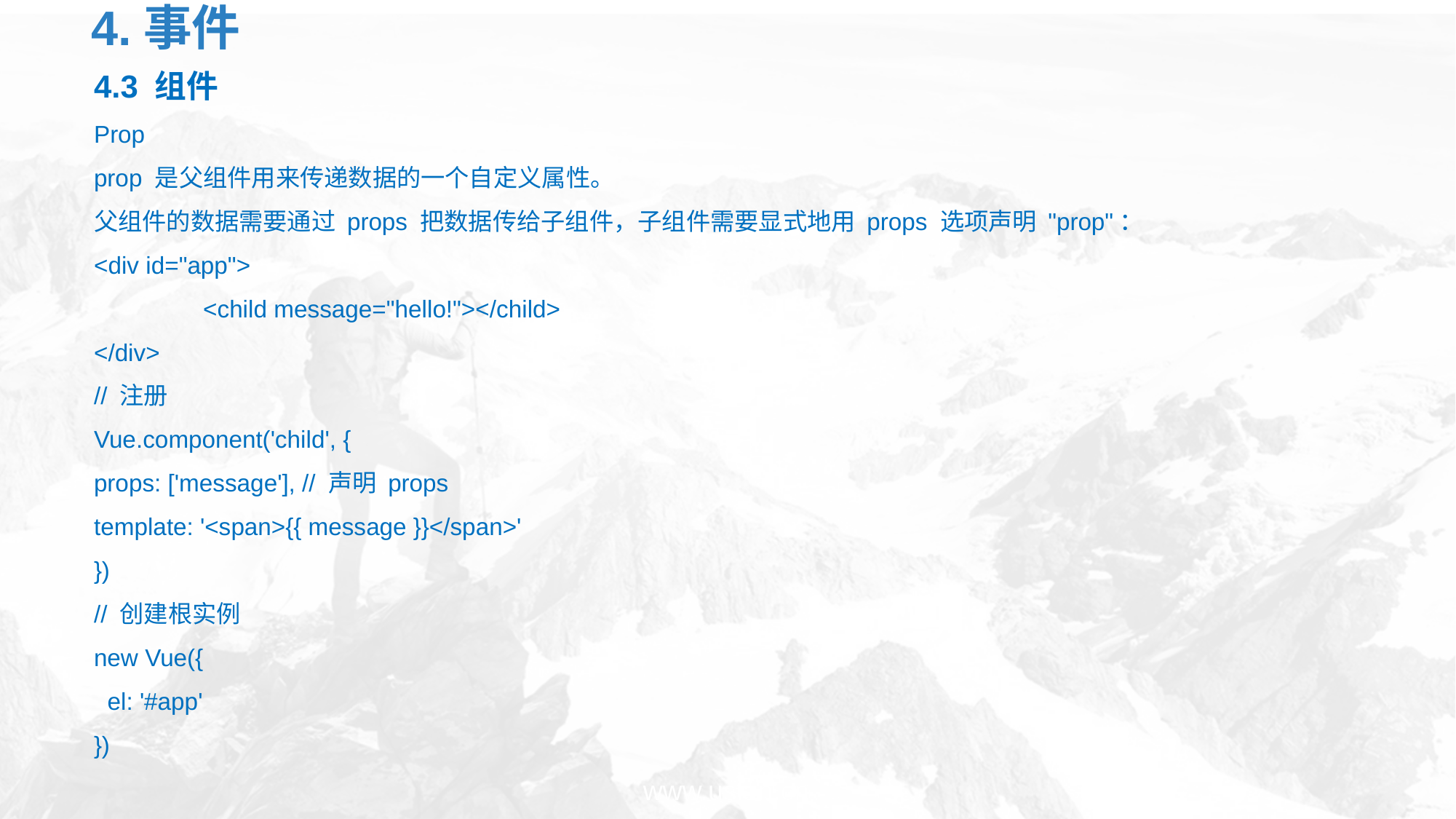

# 4.事件
4.3 组件
Prop
prop 是父组件用来传递数据的一个自定义属性。
父组件的数据需要通过 props 把数据传给子组件，子组件需要显式地用 props 选项声明 "prop"：
<div id="app">
	<child message="hello!"></child>
</div>
// 注册
Vue.component('child', {
props: ['message'], // 声明 props
template: '<span>{{ message }}</span>'
})
// 创建根实例
new Vue({
  el: '#app'
})
www.usian.cn